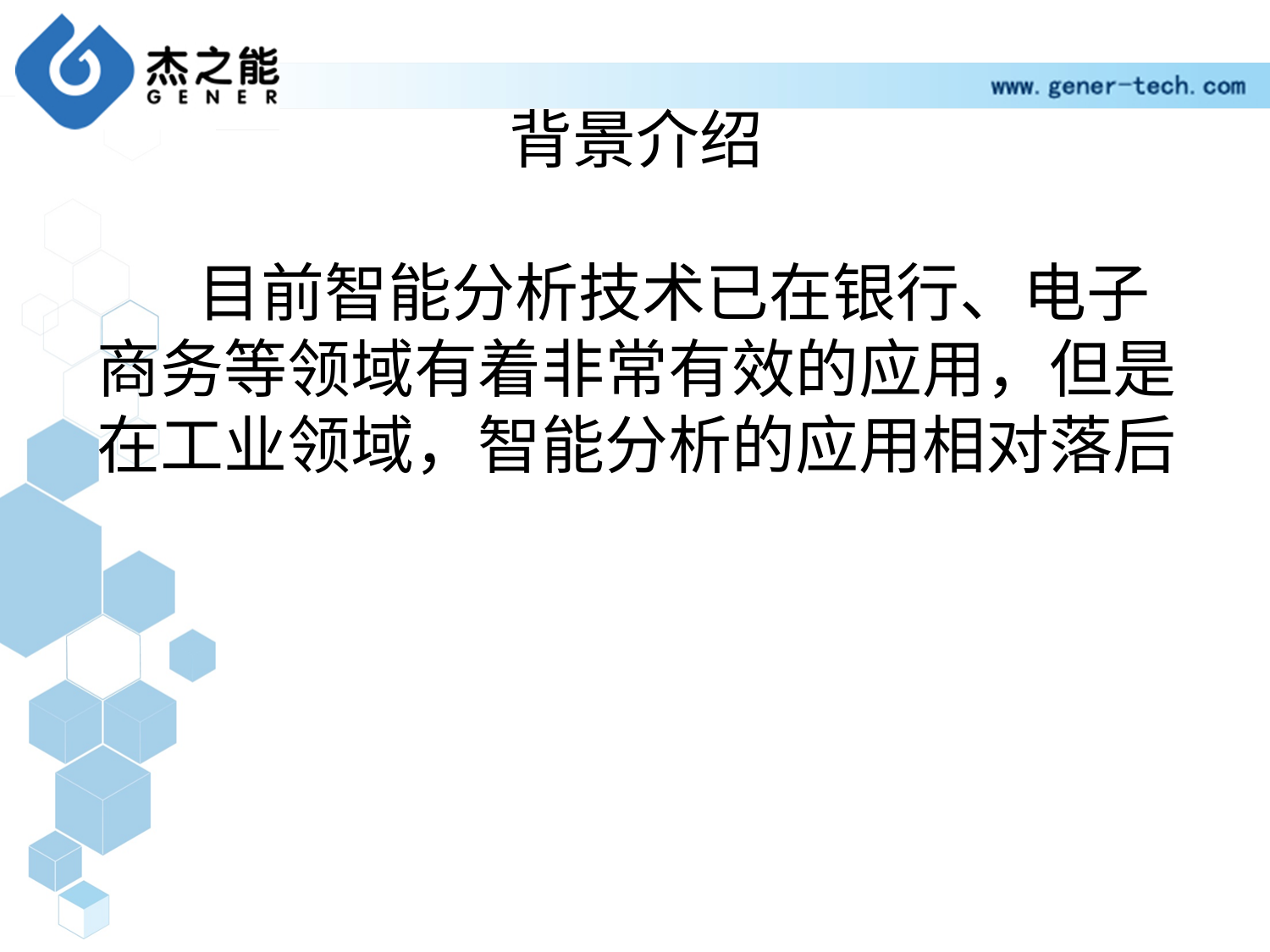

背景介绍
      目前智能分析技术已在银行、电子商务等领域有着非常有效的应用，但是在工业领域，智能分析的应用相对落后